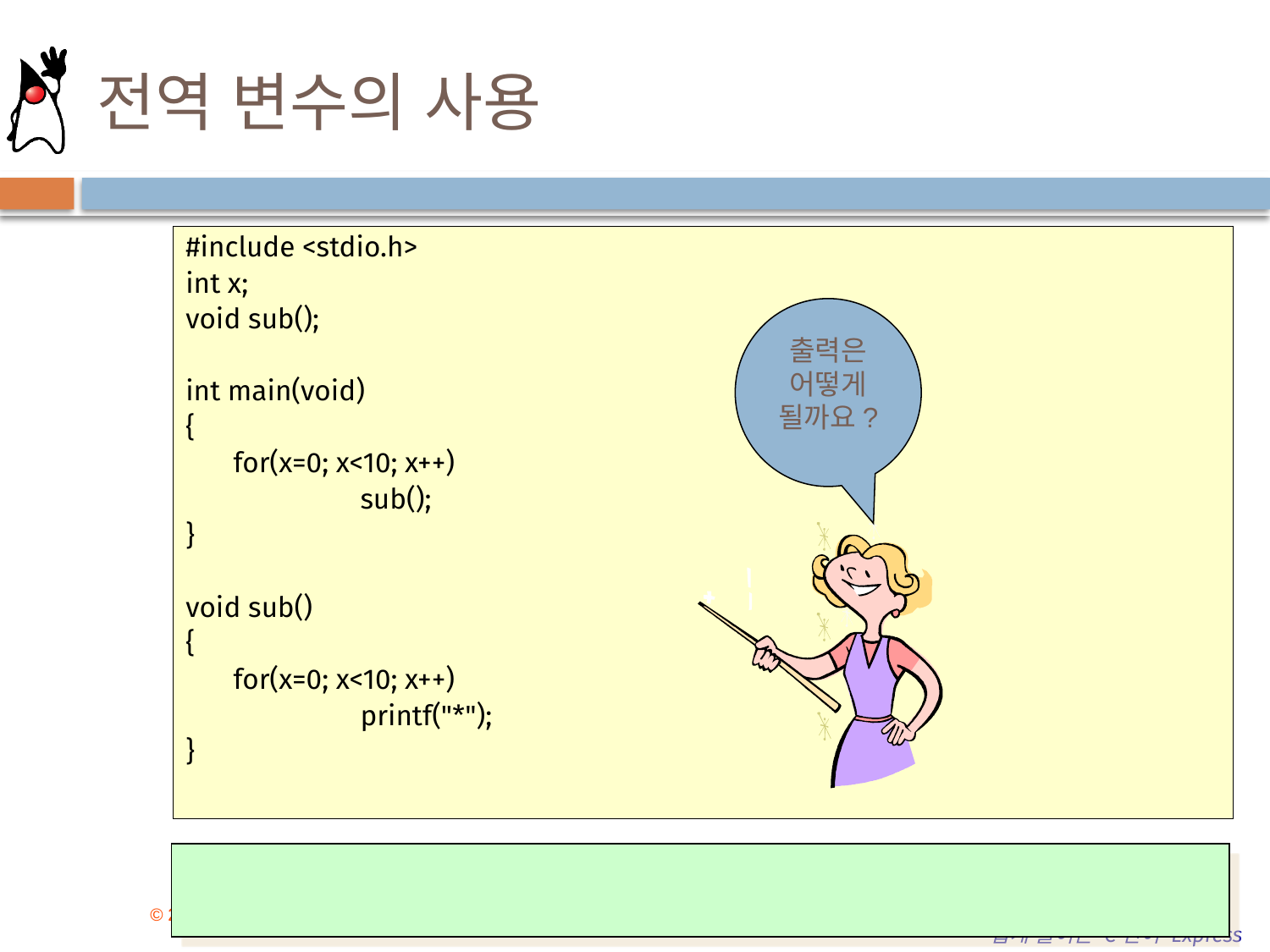

# 전역 변수의 사용
#include <stdio.h>
int x;
void sub();

int main(void)
{
	for(x=0; x<10; x++)
		sub();
}

void sub()
{
	for(x=0; x<10; x++)
		printf("*");
}
출력은 어떻게 될까요?